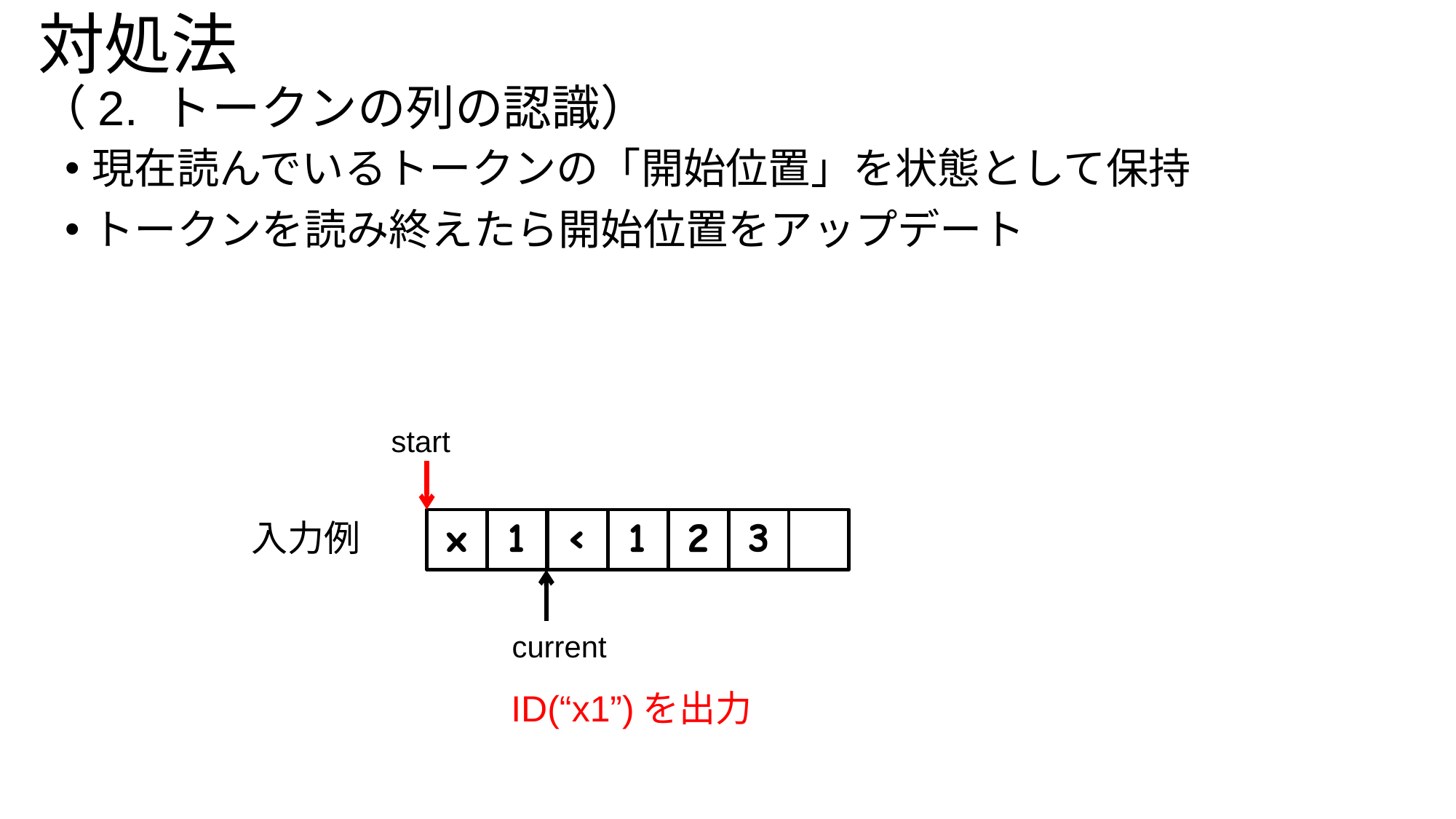

# 対処法 （2. トークンの列の認識）
現在読んでいるトークンの「開始位置」を状態として保持
トークンを読み終えたら開始位置をアップデート
start
x
1
<
1
2
3

入力例
current
ID(“x1”)を出力